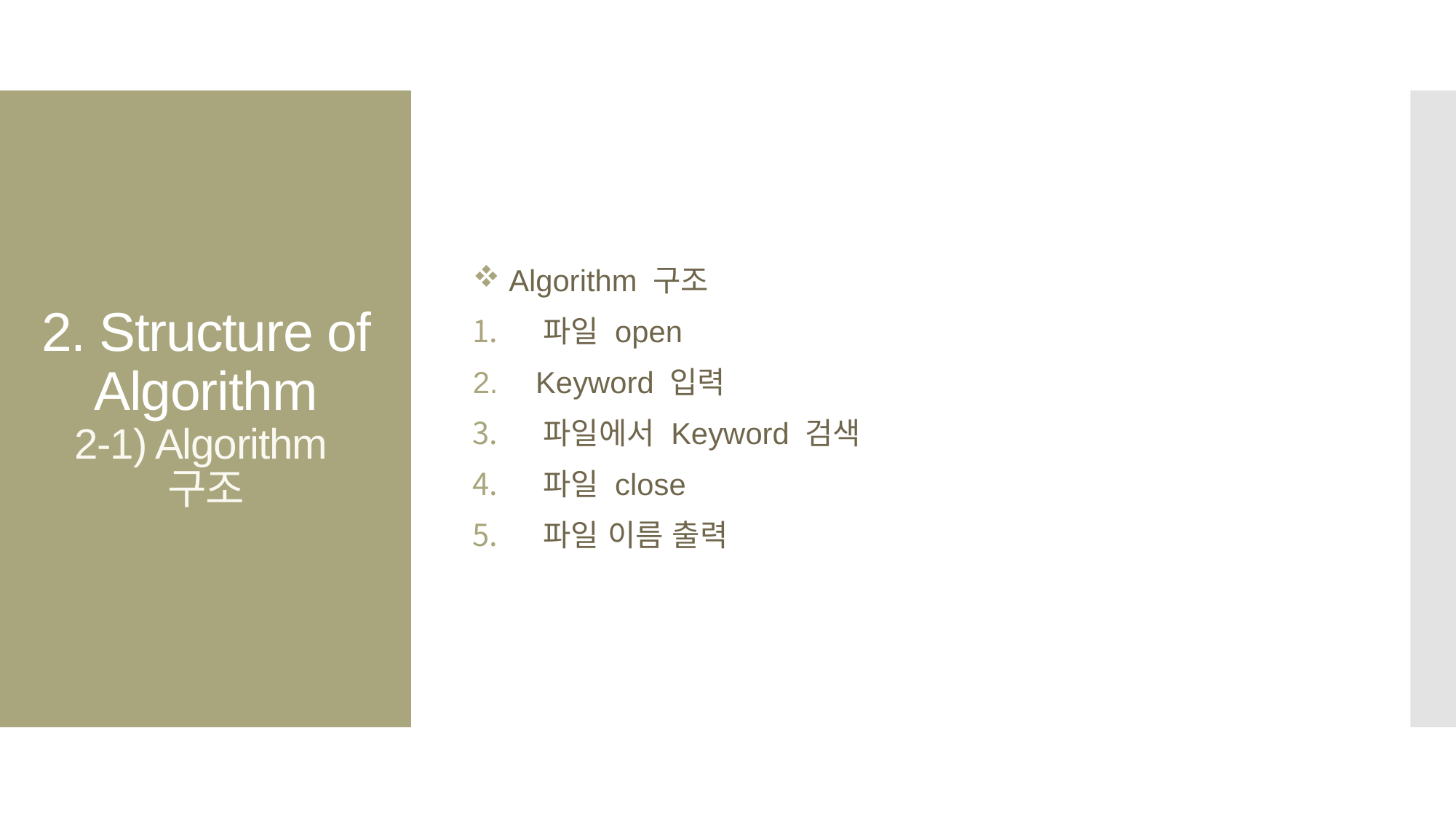

Algorithm 구조
 파일 open
 Keyword 입력
 파일에서 Keyword 검색
 파일 close
 파일 이름 출력
# 2. Structure of Algorithm 2-1) Algorithm구조